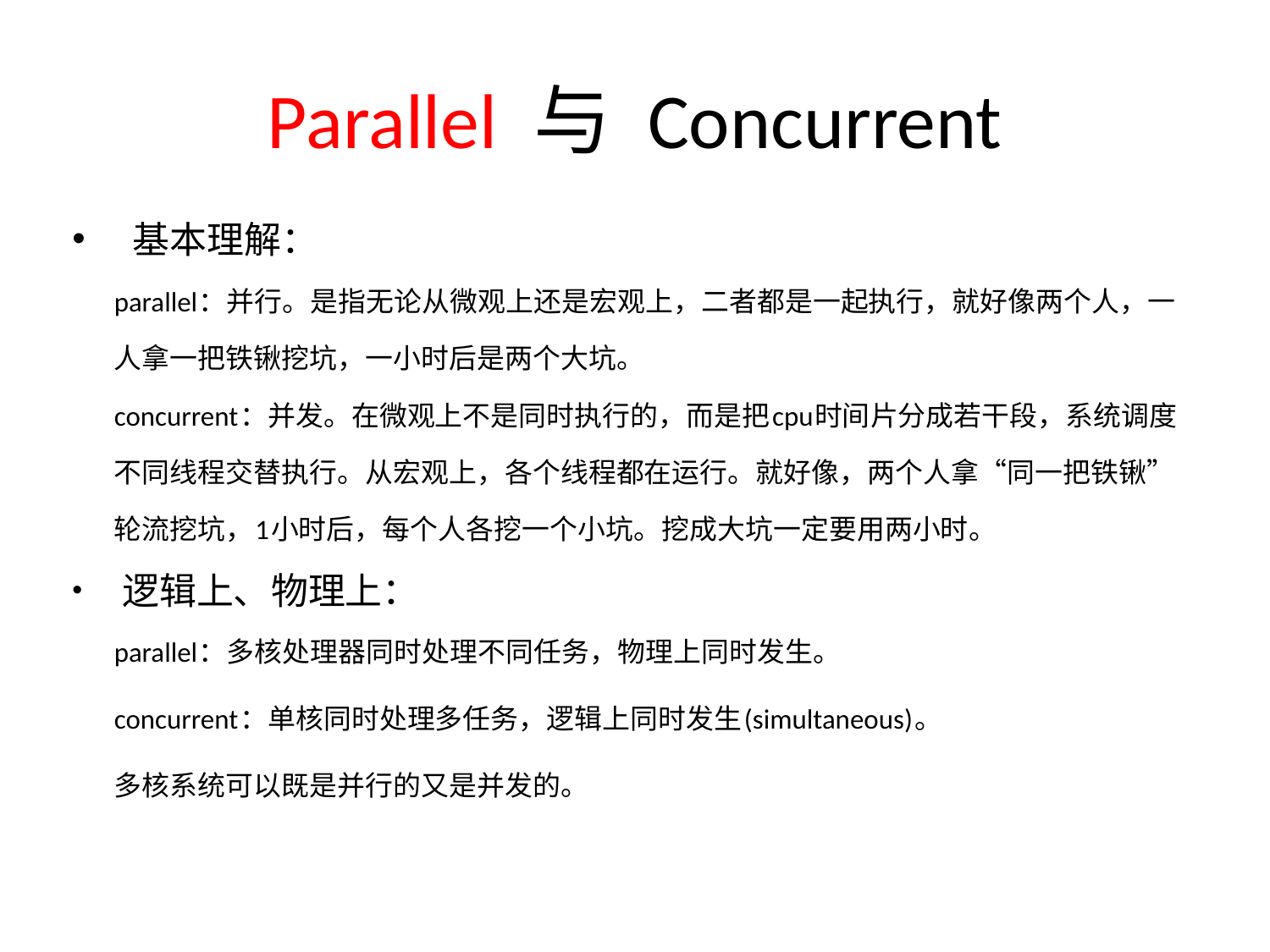

# Parallel 与 Concurrent
  基本理解：
parallel：并行。是指无论从微观上还是宏观上，二者都是一起执行，就好像两个人，一人拿一把铁锹挖坑，一小时后是两个大坑。
concurrent：并发。在微观上不是同时执行的，而是把cpu时间片分成若干段，系统调度不同线程交替执行。从宏观上，各个线程都在运行。就好像，两个人拿“同一把铁锹”轮流挖坑，1小时后，每个人各挖一个小坑。挖成大坑一定要用两小时。
 逻辑上、物理上：
parallel：多核处理器同时处理不同任务，物理上同时发生。
concurrent：单核同时处理多任务，逻辑上同时发生(simultaneous)。
多核系统可以既是并行的又是并发的。